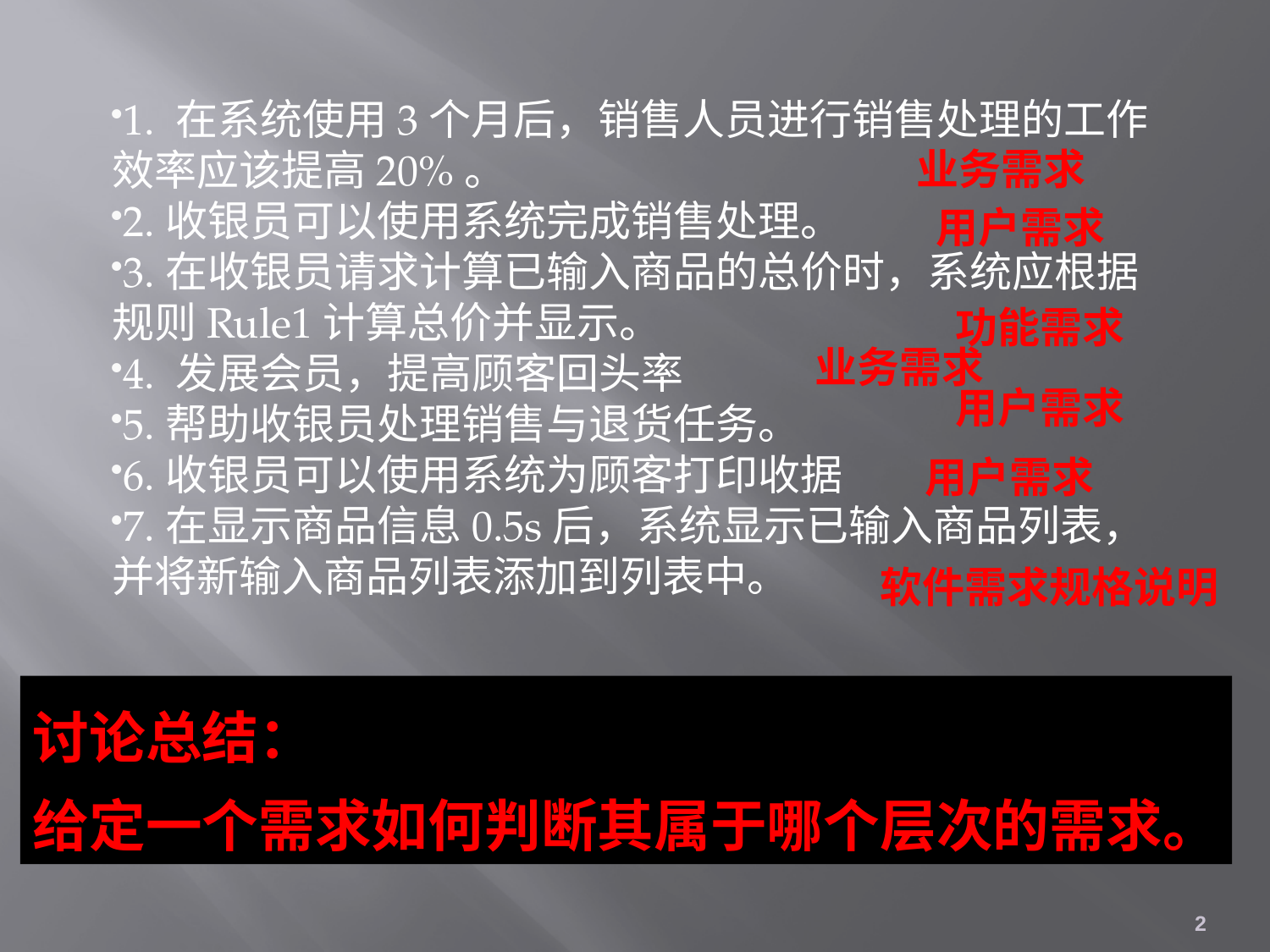

1. 在系统使用3个月后，销售人员进行销售处理的工作效率应该提高20%。
2.收银员可以使用系统完成销售处理。
3.在收银员请求计算已输入商品的总价时，系统应根据规则Rule1计算总价并显示。
4. 发展会员，提高顾客回头率
5.帮助收银员处理销售与退货任务。
6.收银员可以使用系统为顾客打印收据
7.在显示商品信息0.5s后，系统显示已输入商品列表，并将新输入商品列表添加到列表中。
业务需求
用户需求
功能需求
业务需求
用户需求
用户需求
软件需求规格说明
以上分别属于哪个层次的需求？
讨论总结：
给定一个需求如何判断其属于哪个层次的需求。
2